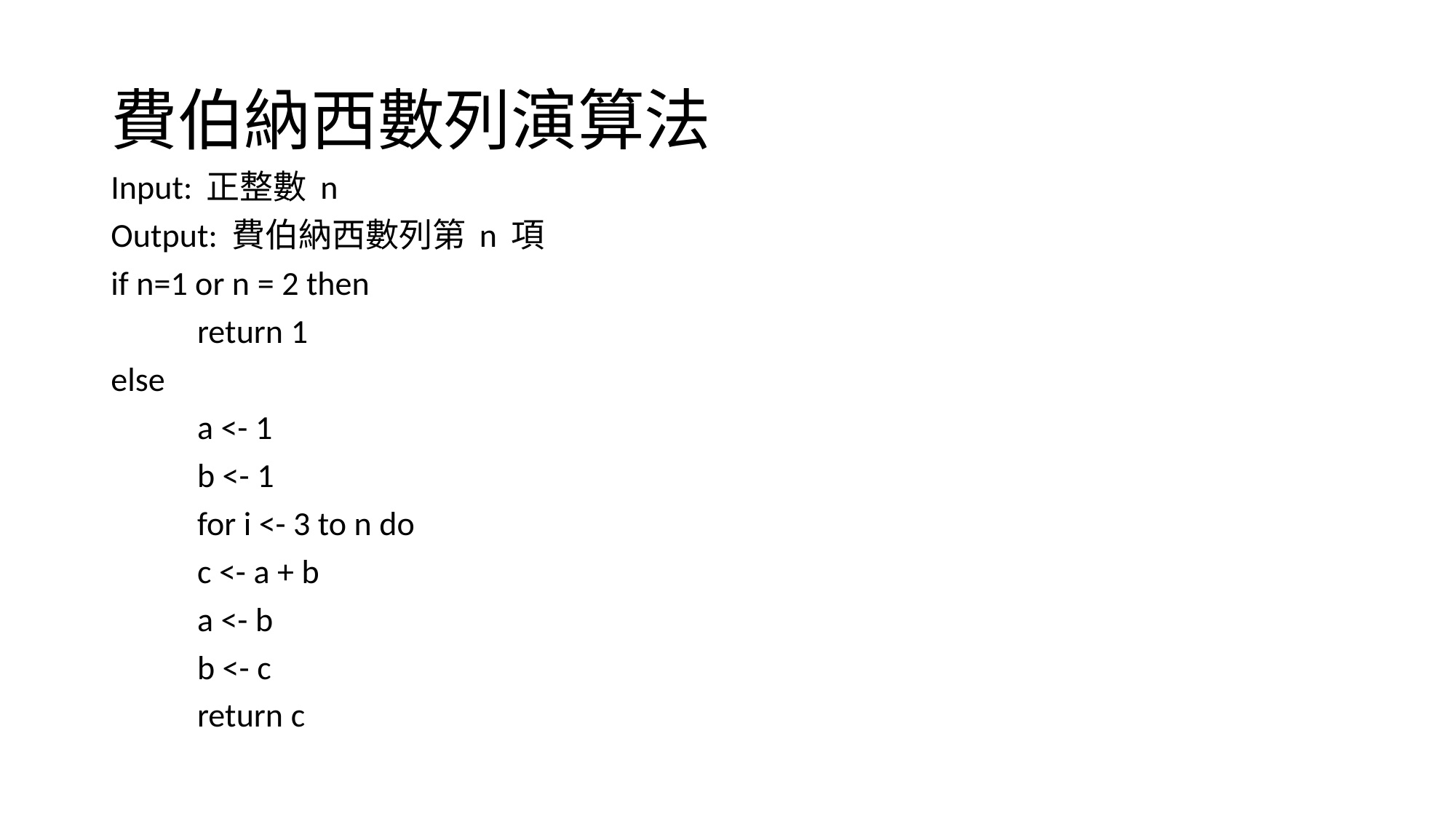

# 費伯納西數列演算法
Input: 正整數 n
Output: 費伯納西數列第 n 項
if n=1 or n = 2 then
	return 1
else
	a <- 1
	b <- 1
	for i <- 3 to n do
		c <- a + b
		a <- b
		b <- c
	return c